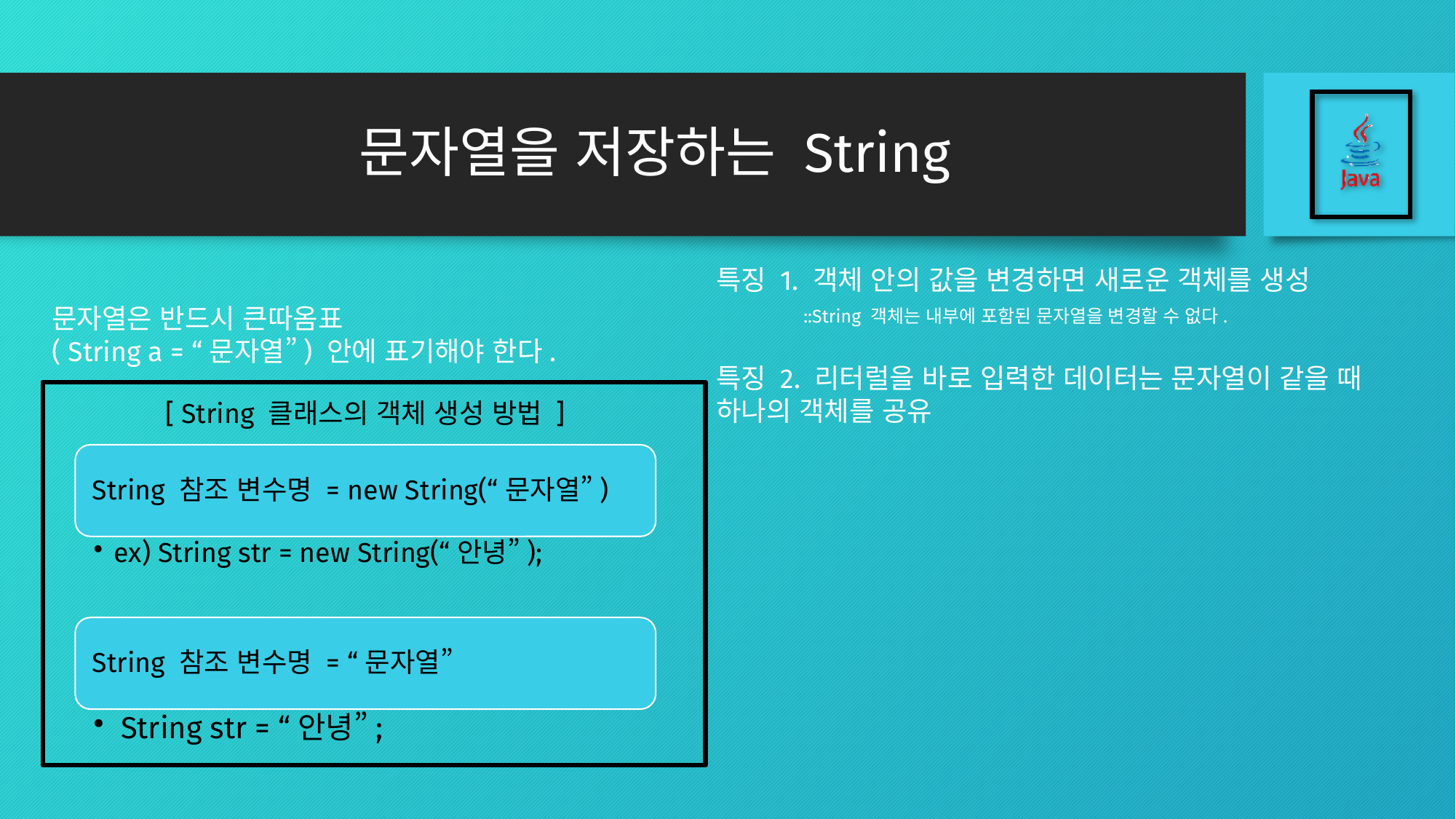

# 문자열을 저장하는 String
특징 1. 객체 안의 값을 변경하면 새로운 객체를 생성
            ::String 객체는 내부에 포함된 문자열을 변경할 수 없다.

특징 2. 리터럴을 바로 입력한 데이터는 문자열이 같을 때 하나의 객체를 공유

문자열은 반드시 큰따옴표
( String a = “문자열”) 안에 표기해야 한다.

[ String 클래스의 객체 생성 방법 ]
String 참조 변수명 = new String(“문자열”)
ex) String str = new String(“안녕”);
String 참조 변수명 = “문자열”
String str = “안녕”;